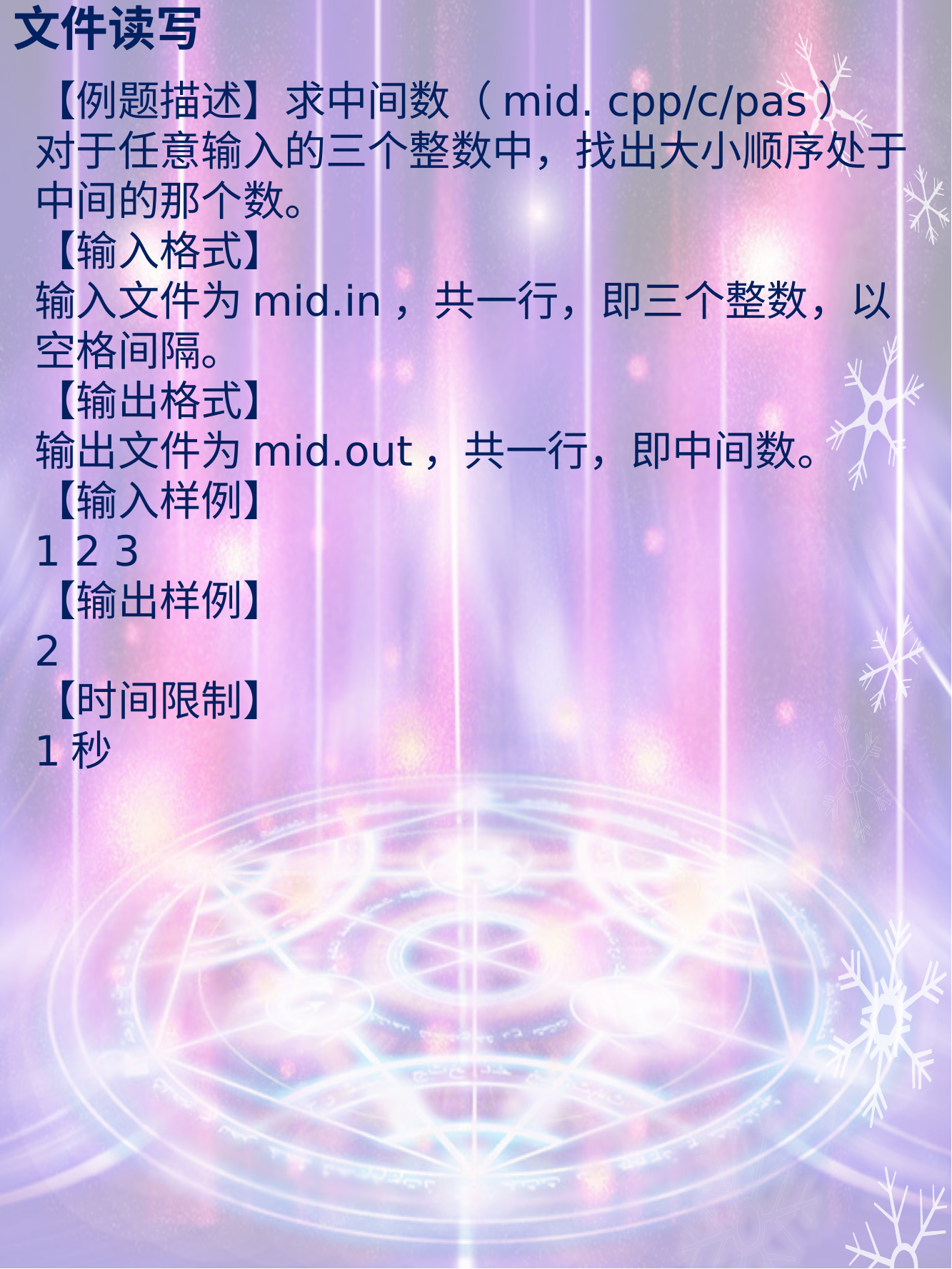

# 文件读写
【例题描述】求中间数（mid. cpp/c/pas）
对于任意输入的三个整数中，找出大小顺序处于中间的那个数。
【输入格式】
输入文件为mid.in，共一行，即三个整数，以空格间隔。
【输出格式】
输出文件为mid.out，共一行，即中间数。
【输入样例】
1 2 3
【输出样例】
2
【时间限制】
1秒